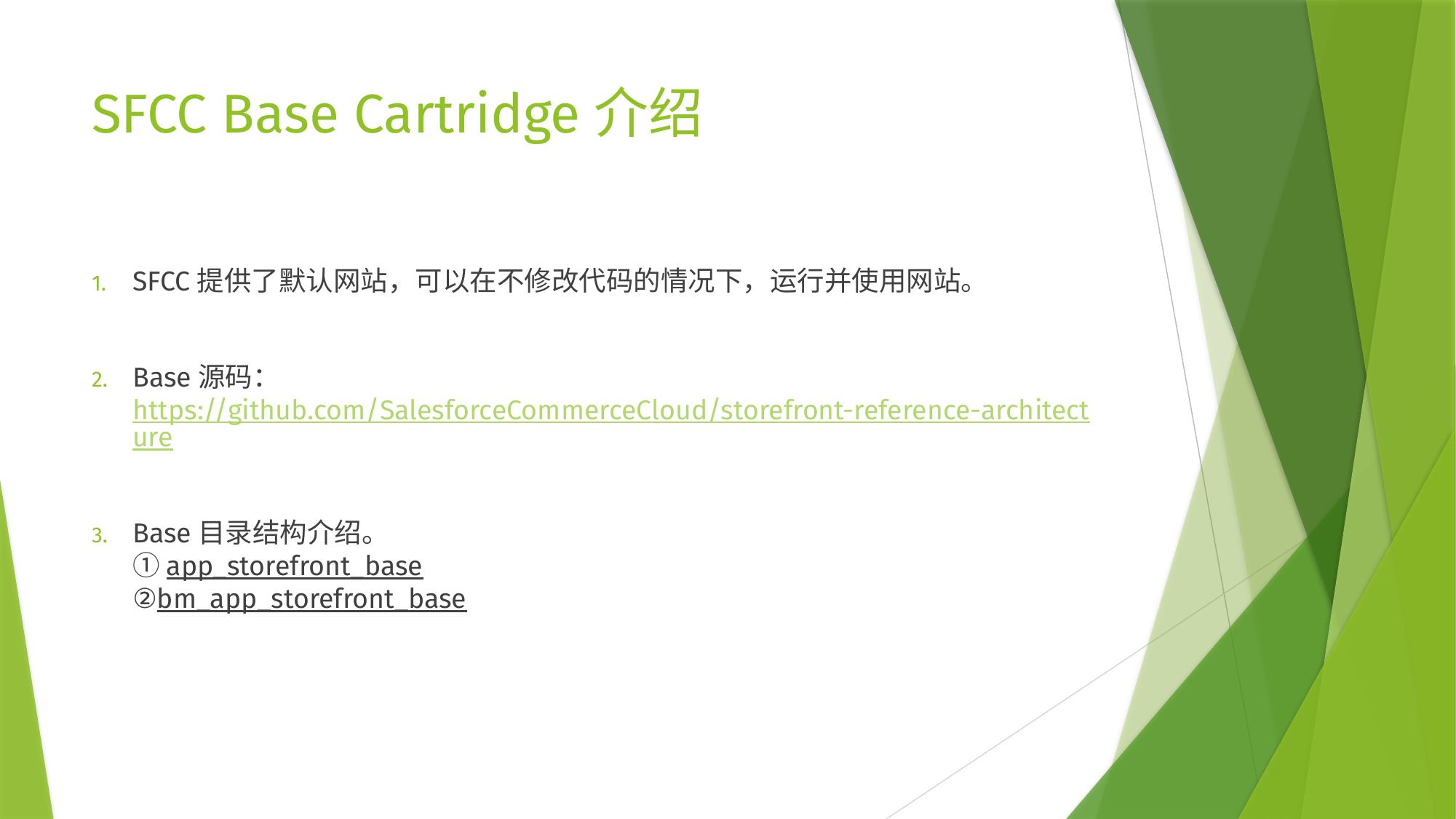

# SFCC Base Cartridge介绍
SFCC提供了默认网站，可以在不修改代码的情况下，运行并使用网站。

Base源码：https://github.com/SalesforceCommerceCloud/storefront-reference-architecture

Base目录结构介绍。
①app_storefront_base
②bm_app_storefront_base